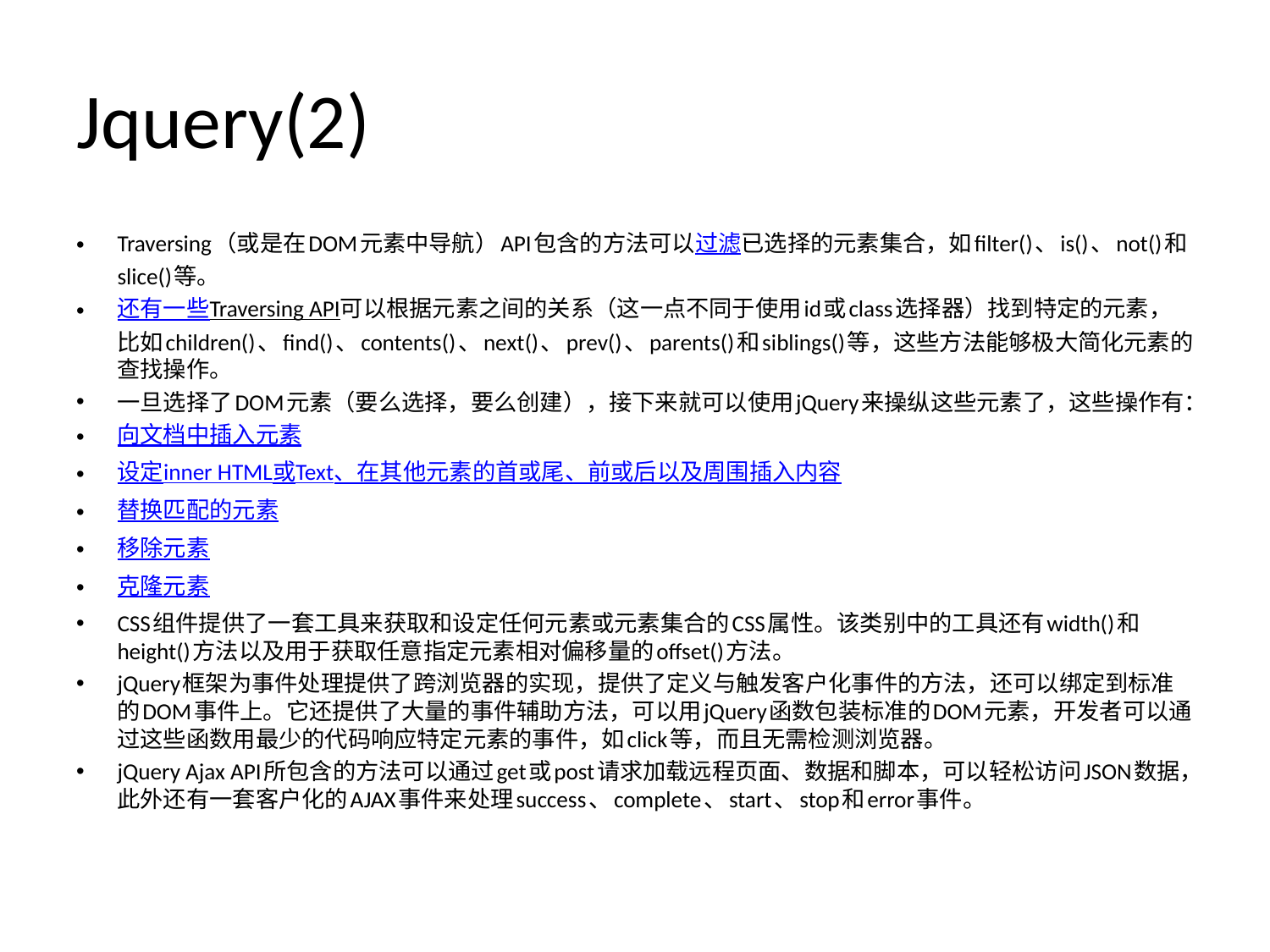

# Jquery(2)
Traversing（或是在DOM元素中导航）API包含的方法可以过滤已选择的元素集合，如filter()、is()、not()和slice()等。
还有一些Traversing API可以根据元素之间的关系（这一点不同于使用id或class选择器）找到特定的元素，比如children()、find()、contents()、next()、prev()、parents()和siblings()等，这些方法能够极大简化元素的查找操作。
一旦选择了DOM元素（要么选择，要么创建），接下来就可以使用jQuery来操纵这些元素了，这些操作有：
向文档中插入元素
设定inner HTML或Text、在其他元素的首或尾、前或后以及周围插入内容
替换匹配的元素
移除元素
克隆元素
CSS组件提供了一套工具来获取和设定任何元素或元素集合的CSS属性。该类别中的工具还有width()和height()方法以及用于获取任意指定元素相对偏移量的offset()方法。
jQuery框架为事件处理提供了跨浏览器的实现，提供了定义与触发客户化事件的方法，还可以绑定到标准的DOM事件上。它还提供了大量的事件辅助方法，可以用jQuery函数包装标准的DOM元素，开发者可以通过这些函数用最少的代码响应特定元素的事件，如click等，而且无需检测浏览器。
jQuery Ajax API所包含的方法可以通过get或post请求加载远程页面、数据和脚本，可以轻松访问JSON数据，此外还有一套客户化的AJAX事件来处理success、complete、start、stop和error事件。